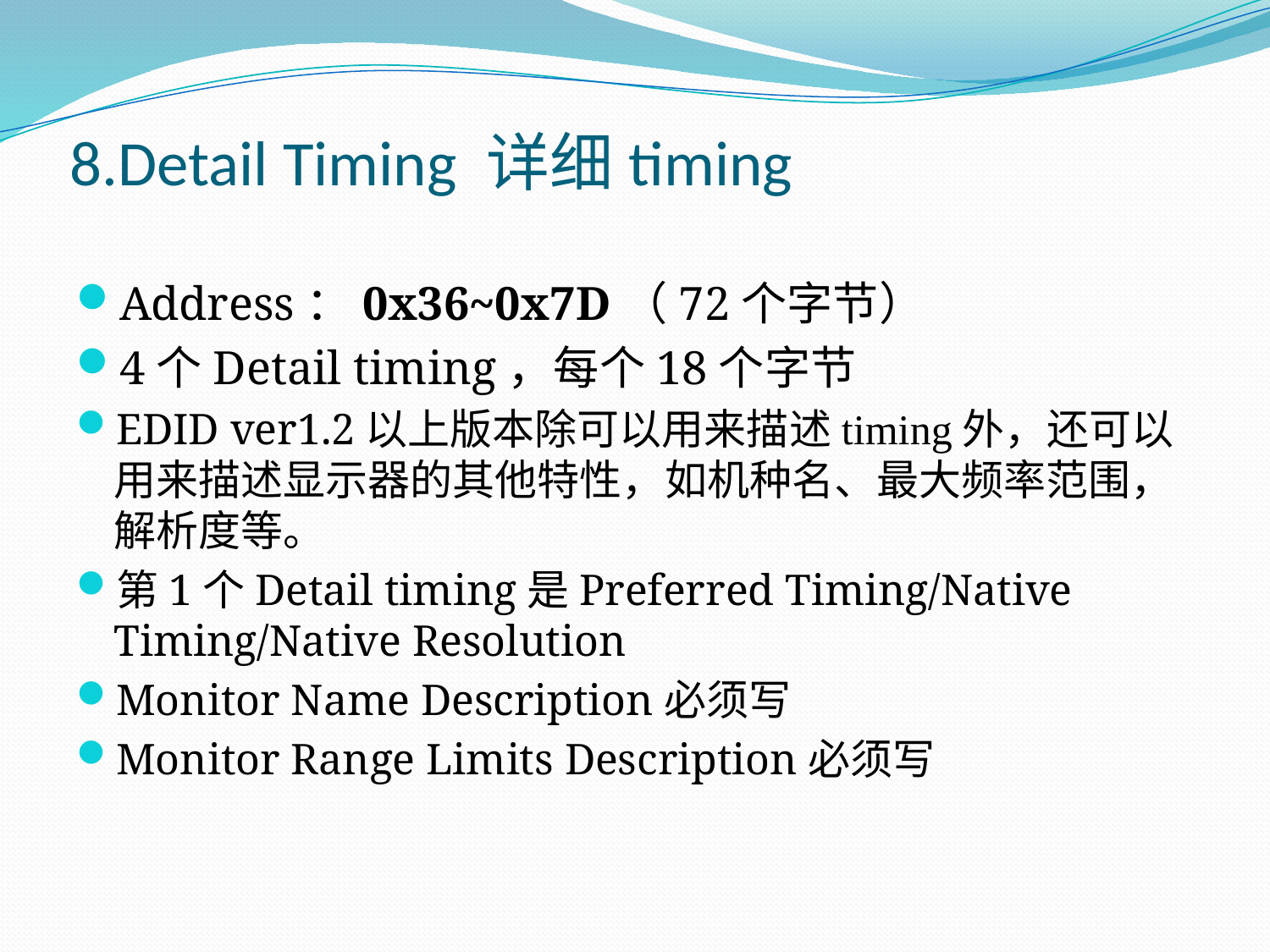

# 8.Detail Timing 详细timing
Address：0x36~0x7D（72个字节）
4个Detail timing，每个18个字节
EDID ver1.2以上版本除可以用来描述timing外，还可以用来描述显示器的其他特性，如机种名、最大频率范围，解析度等。
第1个Detail timing是Preferred Timing/Native Timing/Native Resolution
Monitor Name Description必须写
Monitor Range Limits Description必须写